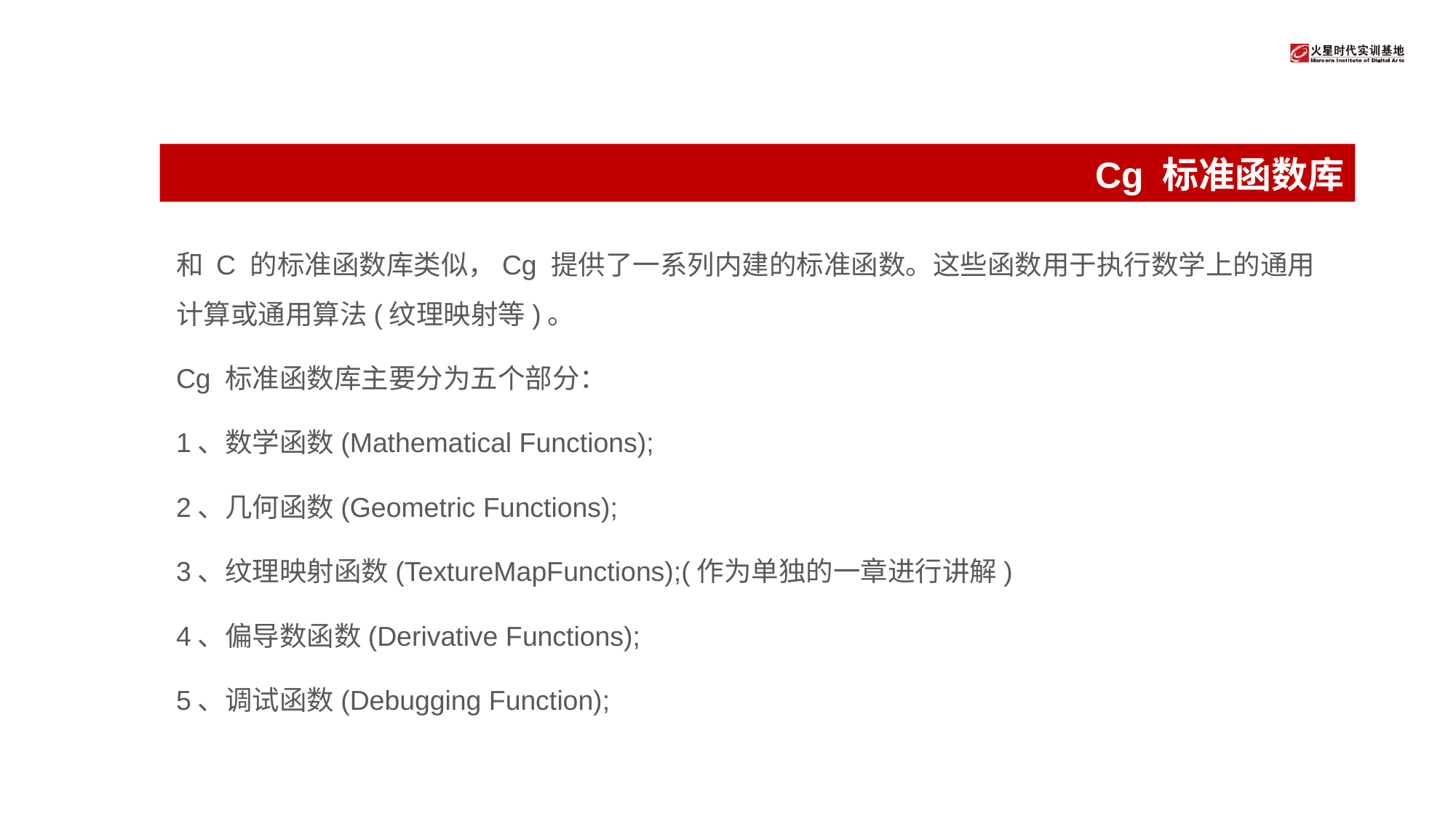

# Cg 标准函数库
和 C 的标准函数库类似，Cg 提供了一系列内建的标准函数。这些函数用于执行数学上的通用计算或通用算法(纹理映射等)。
Cg 标准函数库主要分为五个部分：
1、数学函数(Mathematical Functions);
2、几何函数(Geometric Functions);
3、纹理映射函数(TextureMapFunctions);(作为单独的一章进行讲解)
4、偏导数函数(Derivative Functions);
5、调试函数(Debugging Function);